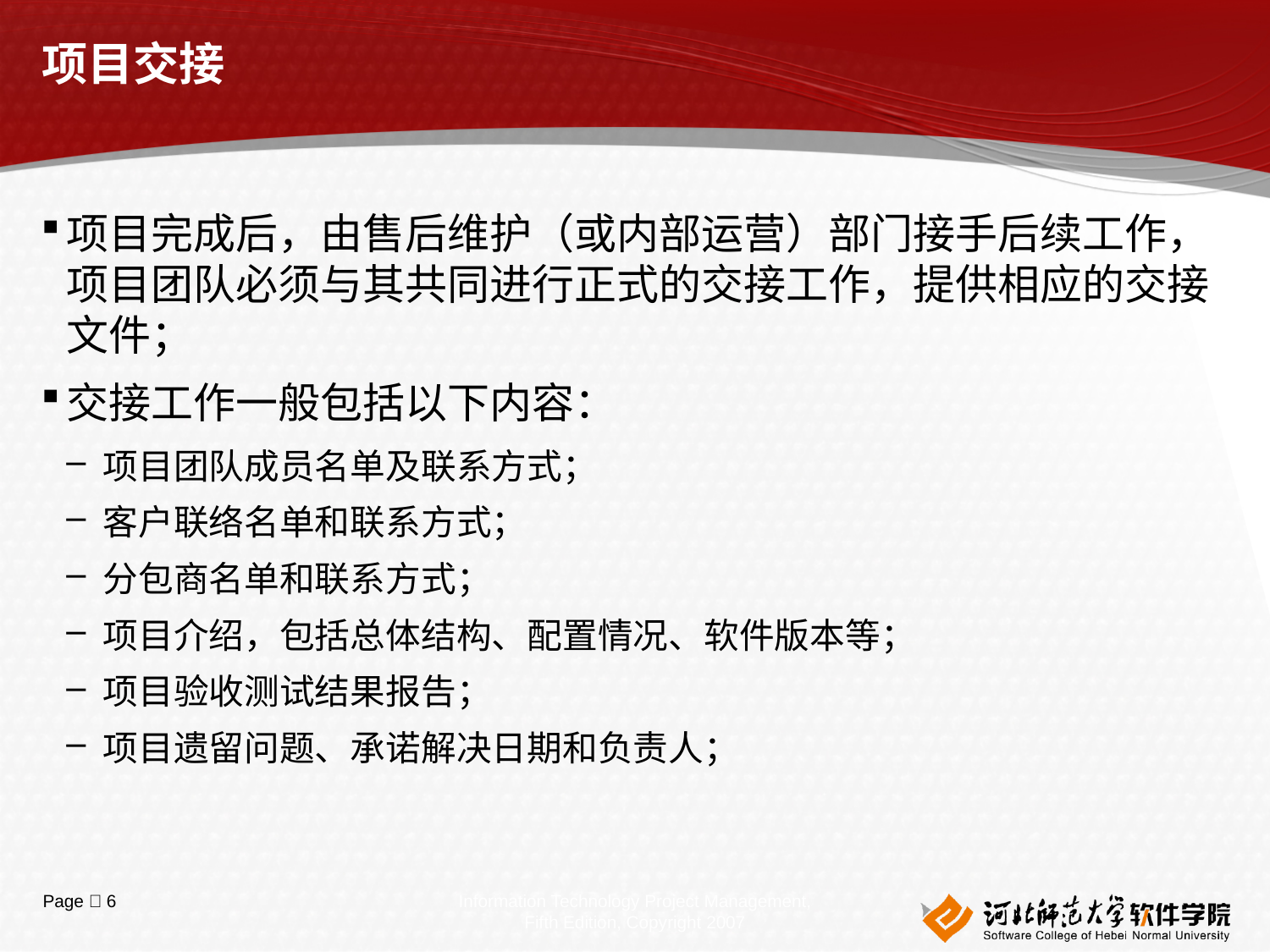

# 项目交接
项目完成后，由售后维护（或内部运营）部门接手后续工作，项目团队必须与其共同进行正式的交接工作，提供相应的交接文件；
交接工作一般包括以下内容：
项目团队成员名单及联系方式；
客户联络名单和联系方式；
分包商名单和联系方式；
项目介绍，包括总体结构、配置情况、软件版本等；
项目验收测试结果报告；
项目遗留问题、承诺解决日期和负责人；
Information Technology Project Management, Fifth Edition, Copyright 2007